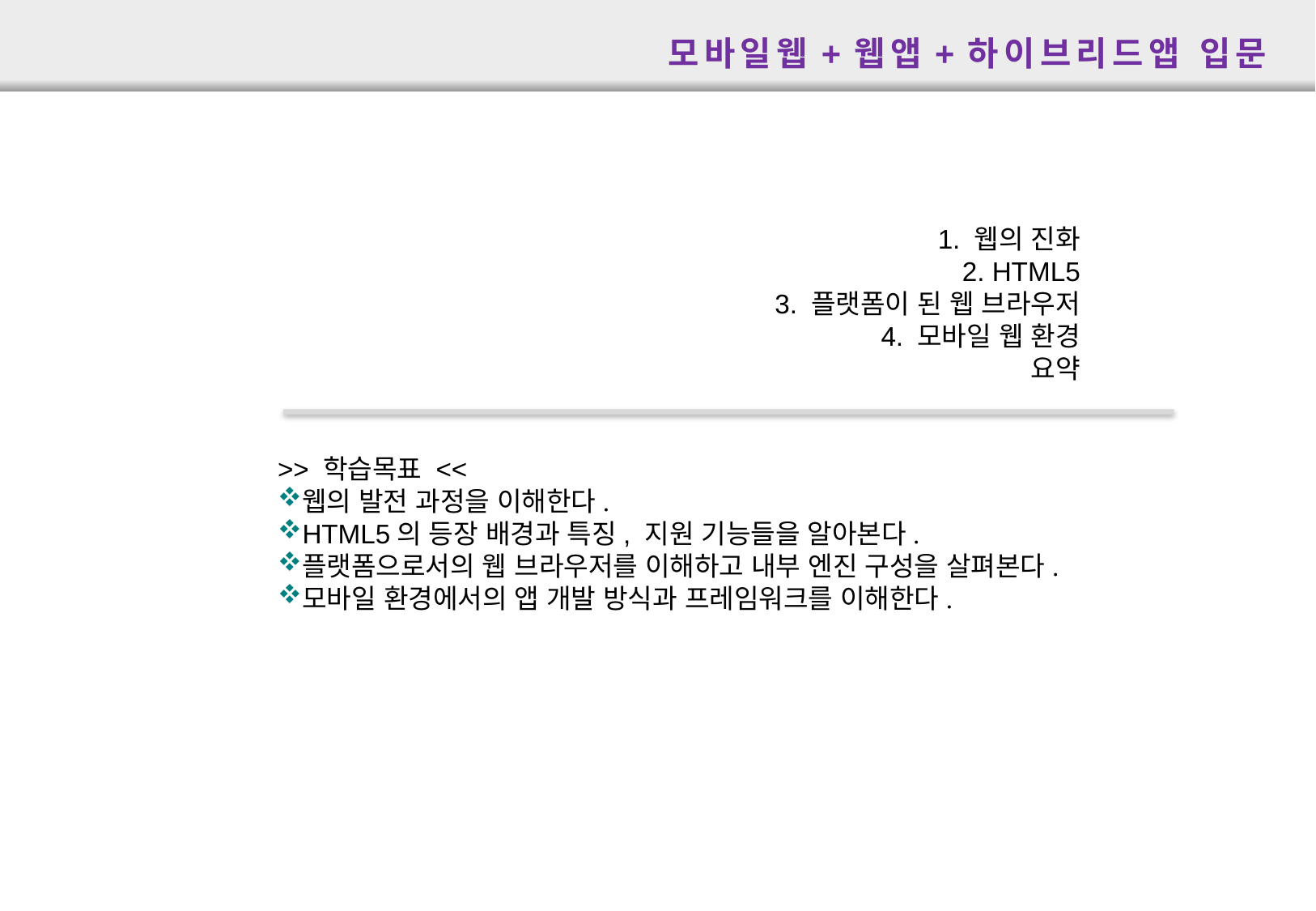

모바일웹+웹앱+하이브리드앱 입문
1. 웹의 진화
2. HTML5
3. 플랫폼이 된 웹 브라우저
4. 모바일 웹 환경
요약

>> 학습목표 <<
웹의 발전 과정을 이해한다.
HTML5의 등장 배경과 특징, 지원 기능들을 알아본다.
플랫폼으로서의 웹 브라우저를 이해하고 내부 엔진 구성을 살펴본다.
모바일 환경에서의 앱 개발 방식과 프레임워크를 이해한다.